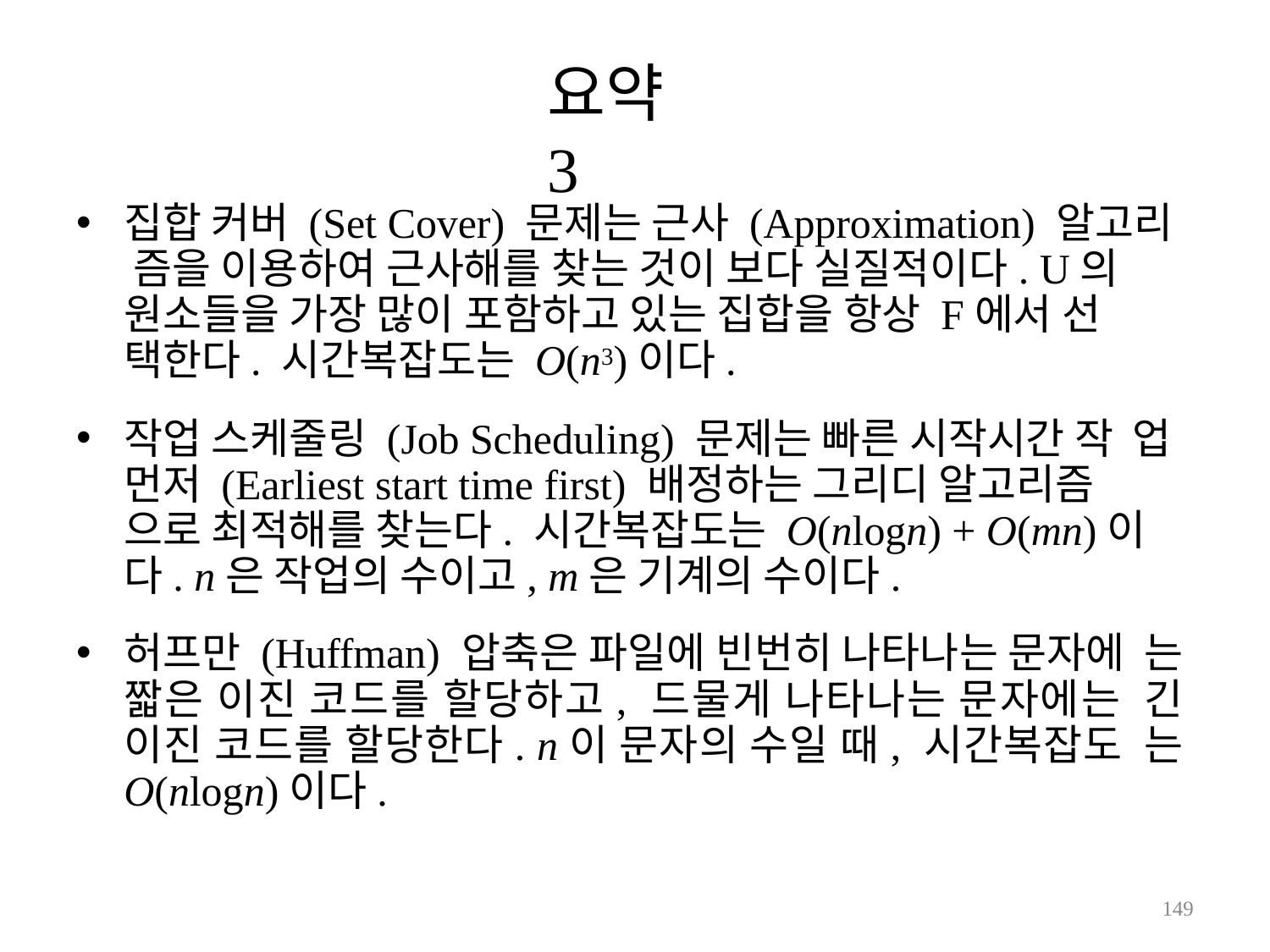

# 요약 3
집합 커버 (Set Cover) 문제는 근사 (Approximation) 알고리  즘을 이용하여 근사해를 찾는 것이 보다 실질적이다. U의  원소들을 가장 많이 포함하고 있는 집합을 항상 F에서 선  택한다. 시간복잡도는 O(n3)이다.
작업 스케줄링 (Job Scheduling) 문제는 빠른 시작시간 작  업 먼저 (Earliest start time first) 배정하는 그리디 알고리즘  으로 최적해를 찾는다. 시간복잡도는 O(nlogn) + O(mn)이  다. n은 작업의 수이고, m은 기계의 수이다.
허프만 (Huffman) 압축은 파일에 빈번히 나타나는 문자에  는 짧은 이진 코드를 할당하고, 드물게 나타나는 문자에는  긴 이진 코드를 할당한다. n이 문자의 수일 때, 시간복잡도  는 O(nlogn)이다.
149